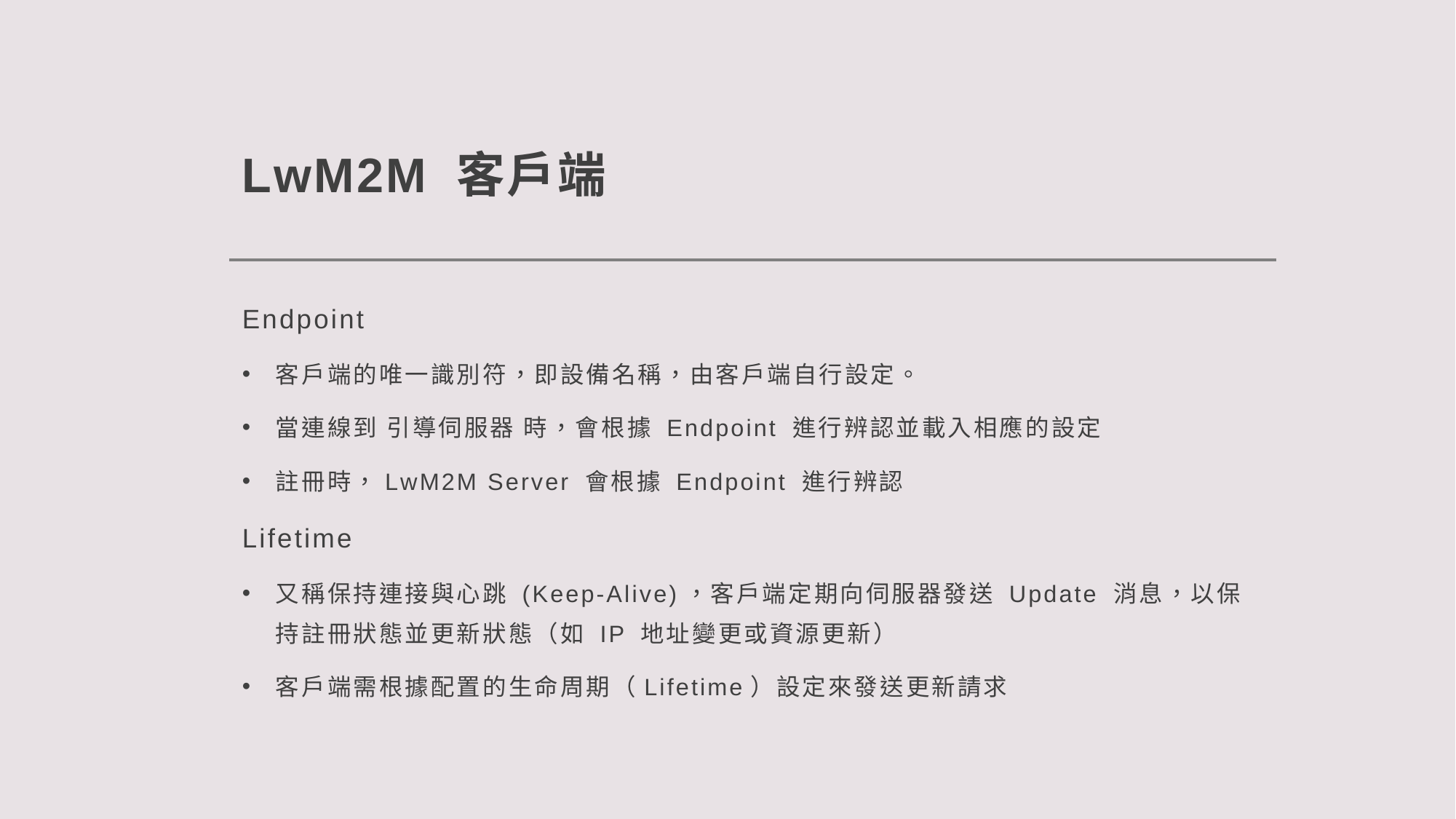

# LwM2M 客戶端
Endpoint
客戶端的唯一識別符，即設備名稱，由客戶端自行設定。
當連線到 引導伺服器 時，會根據 Endpoint 進行辨認並載入相應的設定
註冊時，LwM2M Server 會根據 Endpoint 進行辨認
Lifetime
又稱保持連接與心跳 (Keep-Alive)，客戶端定期向伺服器發送 Update 消息，以保持註冊狀態並更新狀態（如 IP 地址變更或資源更新）
客戶端需根據配置的生命周期（Lifetime）設定來發送更新請求